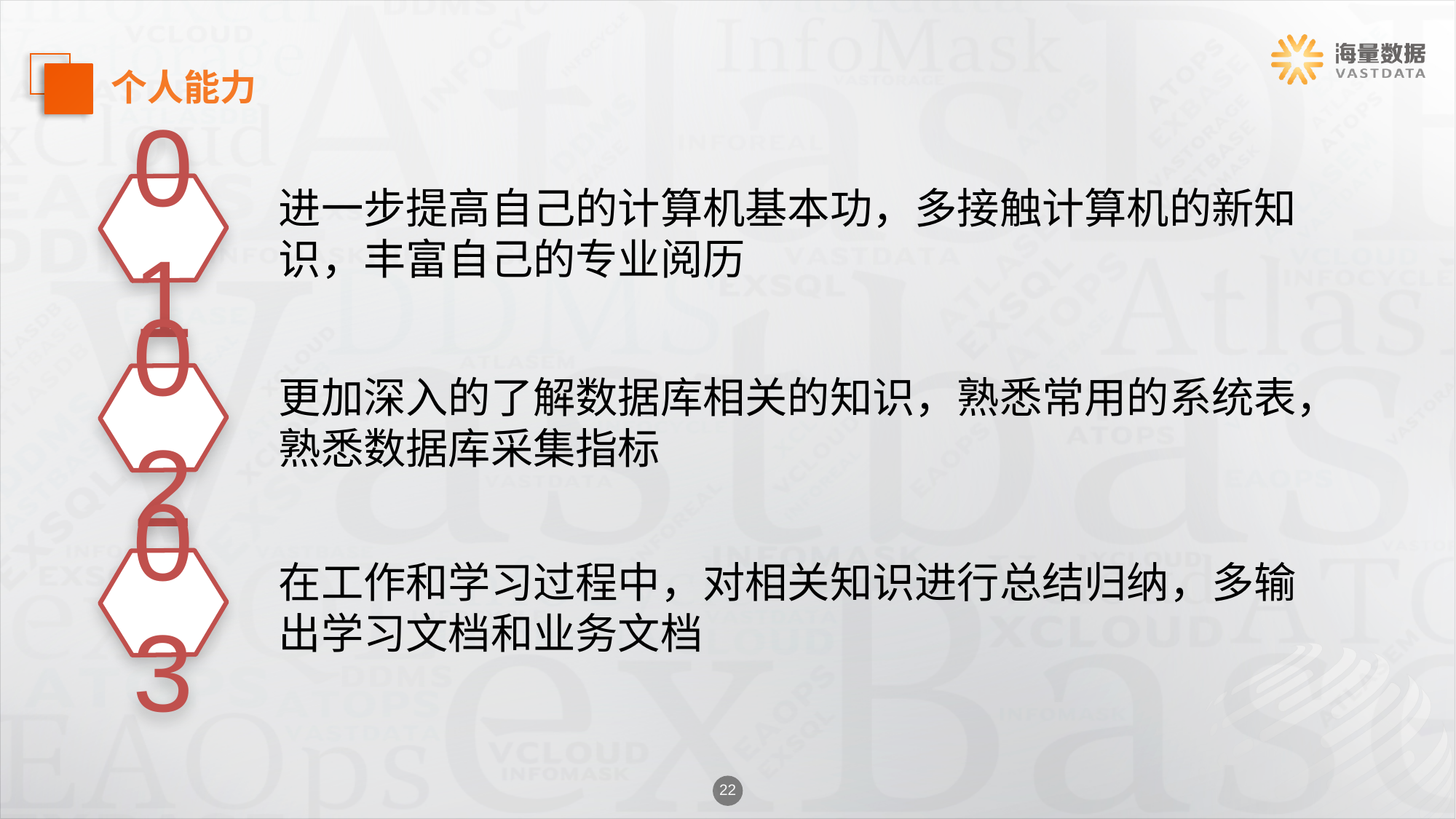

个人能力

01
进一步提高自己的计算机基本功，多接触计算机的新知识，丰富自己的专业阅历
02
更加深入的了解数据库相关的知识，熟悉常用的系统表，
熟悉数据库采集指标
03
在工作和学习过程中，对相关知识进行总结归纳，多输出学习文档和业务文档